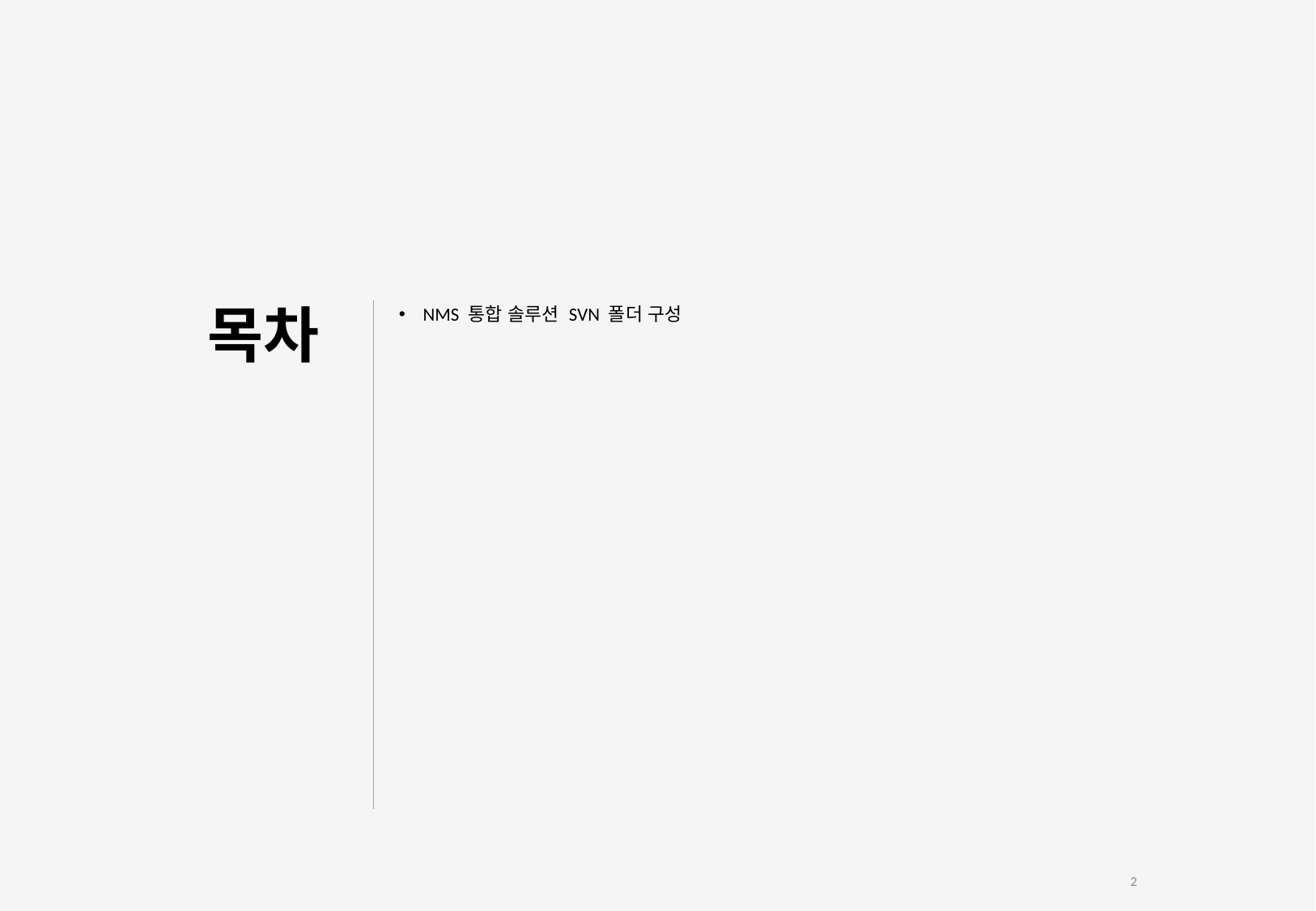

# 목차
NMS 통합 솔루션 SVN 폴더 구성

2